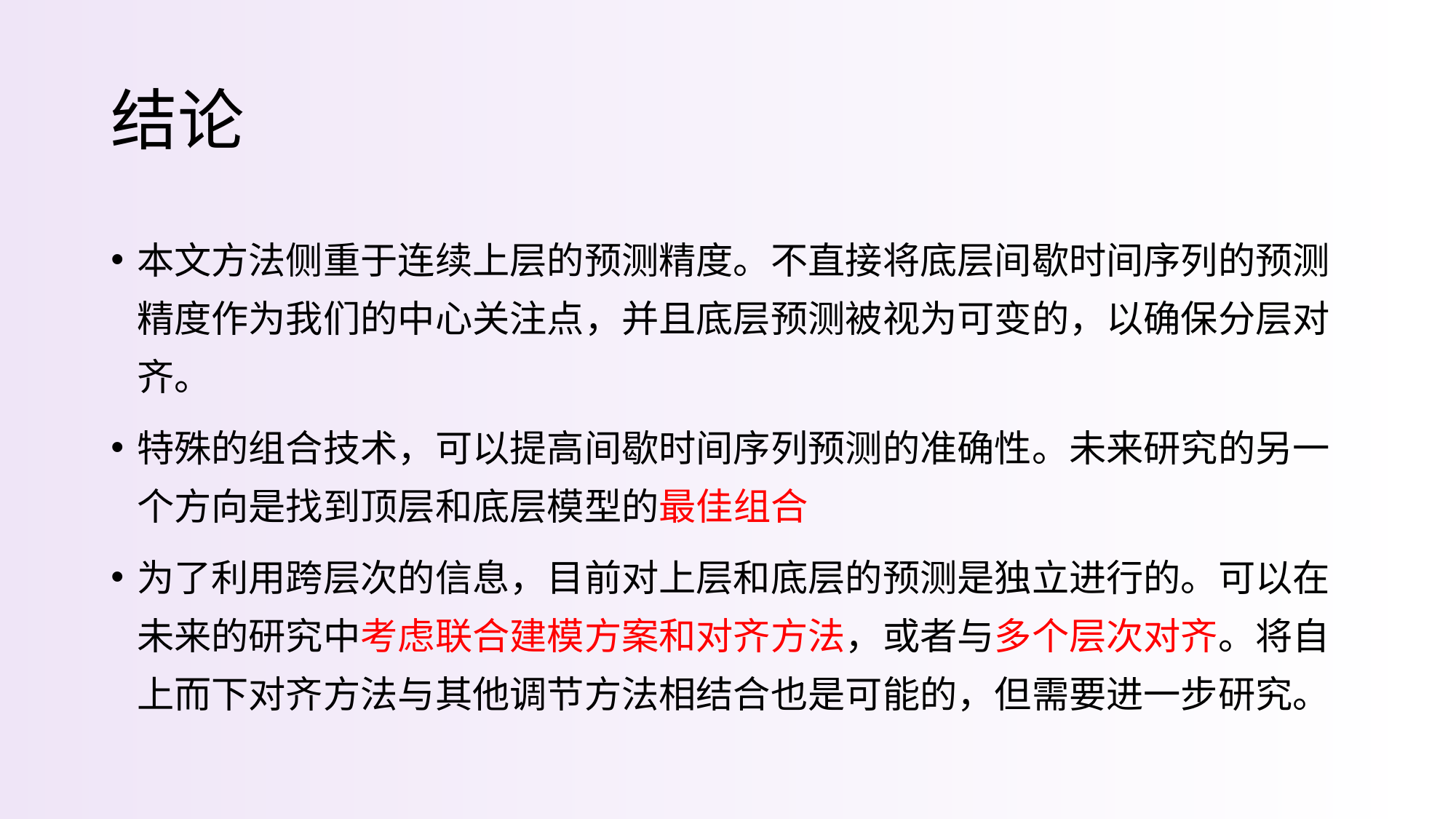

# 结论
本文方法侧重于连续上层的预测精度。不直接将底层间歇时间序列的预测精度作为我们的中心关注点，并且底层预测被视为可变的，以确保分层对齐。
特殊的组合技术，可以提高间歇时间序列预测的准确性。未来研究的另一个方向是找到顶层和底层模型的最佳组合
为了利用跨层次的信息，目前对上层和底层的预测是独立进行的。可以在未来的研究中考虑联合建模方案和对齐方法，或者与多个层次对齐。将自上而下对齐方法与其他调节方法相结合也是可能的，但需要进一步研究。